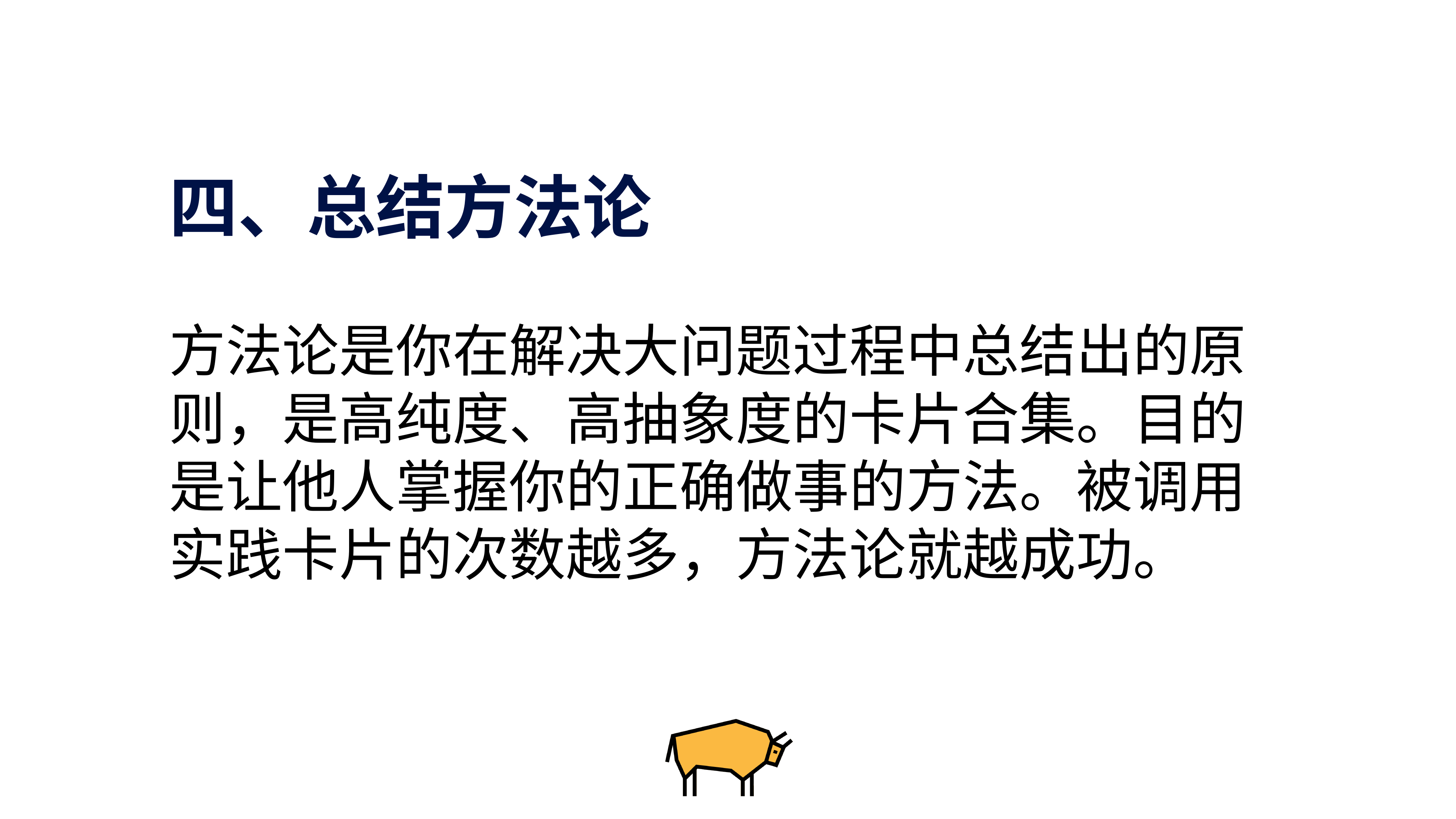

# 四、总结方法论 方法论是你在解决大问题过程中总结出的原则，是高纯度、高抽象度的卡片合集。目的是让他人掌握你的正确做事的方法。被调用实践卡片的次数越多，方法论就越成功。